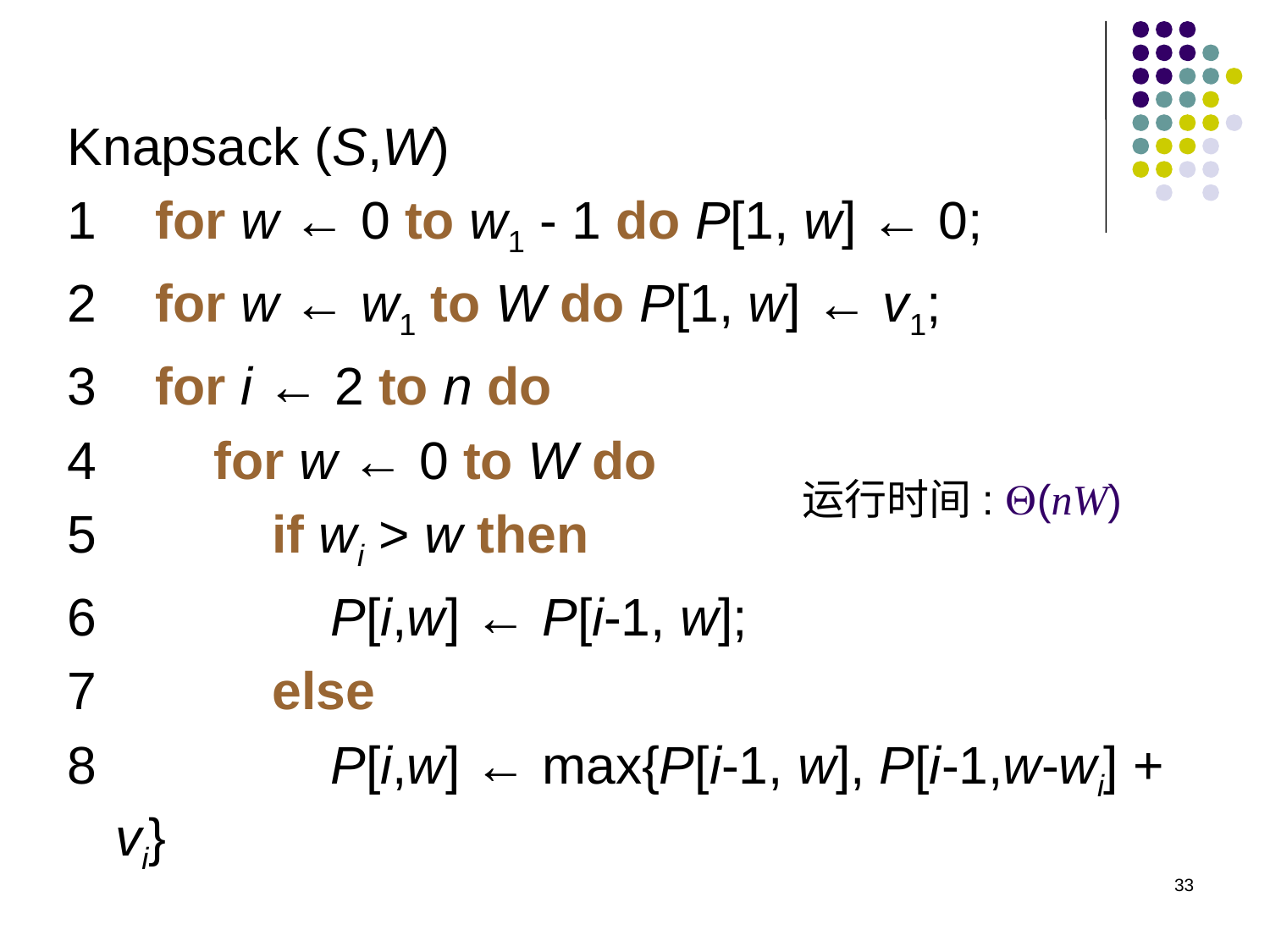

Knapsack (S,W)
1    for w ← 0 to w1 - 1 do P[1, w] ← 0;
2    for w ← w1 to W do P[1, w] ← v1;
3    for i ← 2 to n do
4        for w ← 0 to W do
5            if wi > w then
6                P[i,w] ← P[i-1, w];
7            else
8                P[i,w] ← max{P[i-1, w], P[i-1,w-wi] + vi}
运行时间: Θ(nW)
33